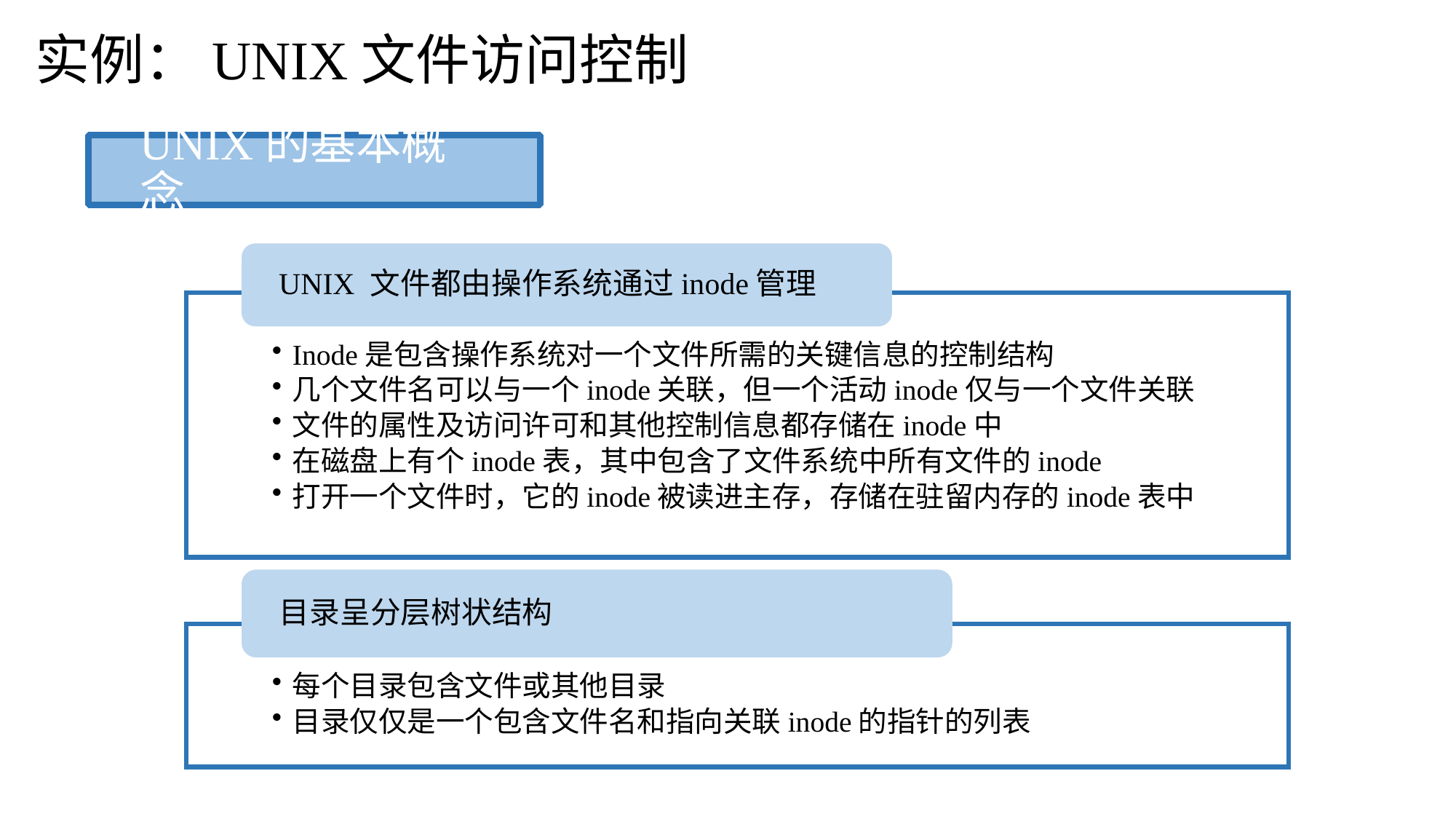

实例：UNIX文件访问控制
UNIX的基本概念
Inode是包含操作系统对一个文件所需的关键信息的控制结构
几个文件名可以与一个inode关联，但一个活动inode仅与一个文件关联
文件的属性及访问许可和其他控制信息都存储在inode中
在磁盘上有个inode表，其中包含了文件系统中所有文件的inode
打开一个文件时，它的inode被读进主存，存储在驻留内存的inode表中
UNIX 文件都由操作系统通过inode管理
每个目录包含文件或其他目录
目录仅仅是一个包含文件名和指向关联inode的指针的列表
目录呈分层树状结构